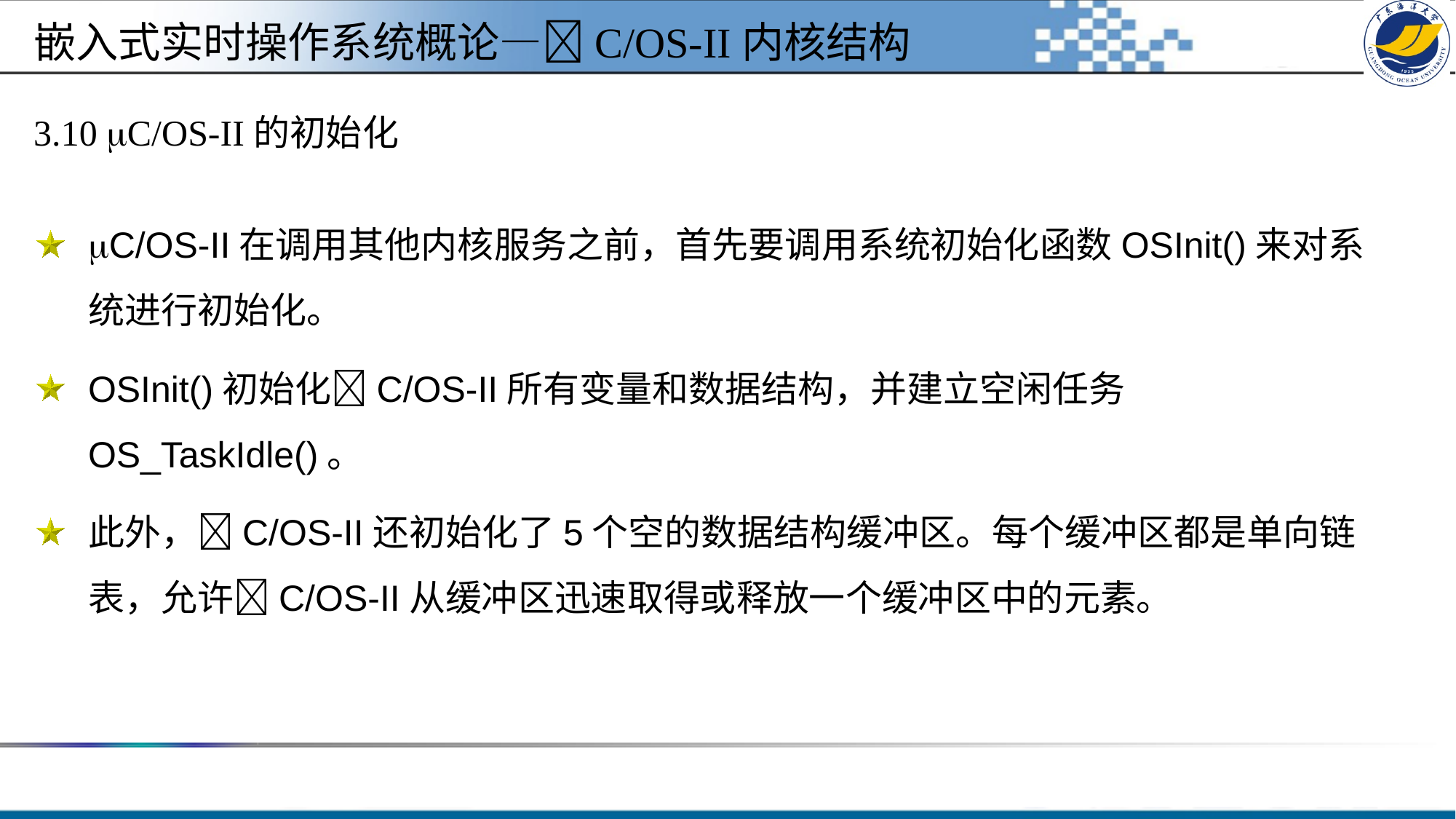

嵌入式实时操作系统概论—μC/OS-II内核结构
3.10 μC/OS-II的初始化
μC/OS-II在调用其他内核服务之前，首先要调用系统初始化函数OSInit()来对系统进行初始化。
OSInit()初始化μC/OS-II所有变量和数据结构，并建立空闲任务OS_TaskIdle()。
此外，μC/OS-II还初始化了5个空的数据结构缓冲区。每个缓冲区都是单向链表，允许μC/OS-II从缓冲区迅速取得或释放一个缓冲区中的元素。
91